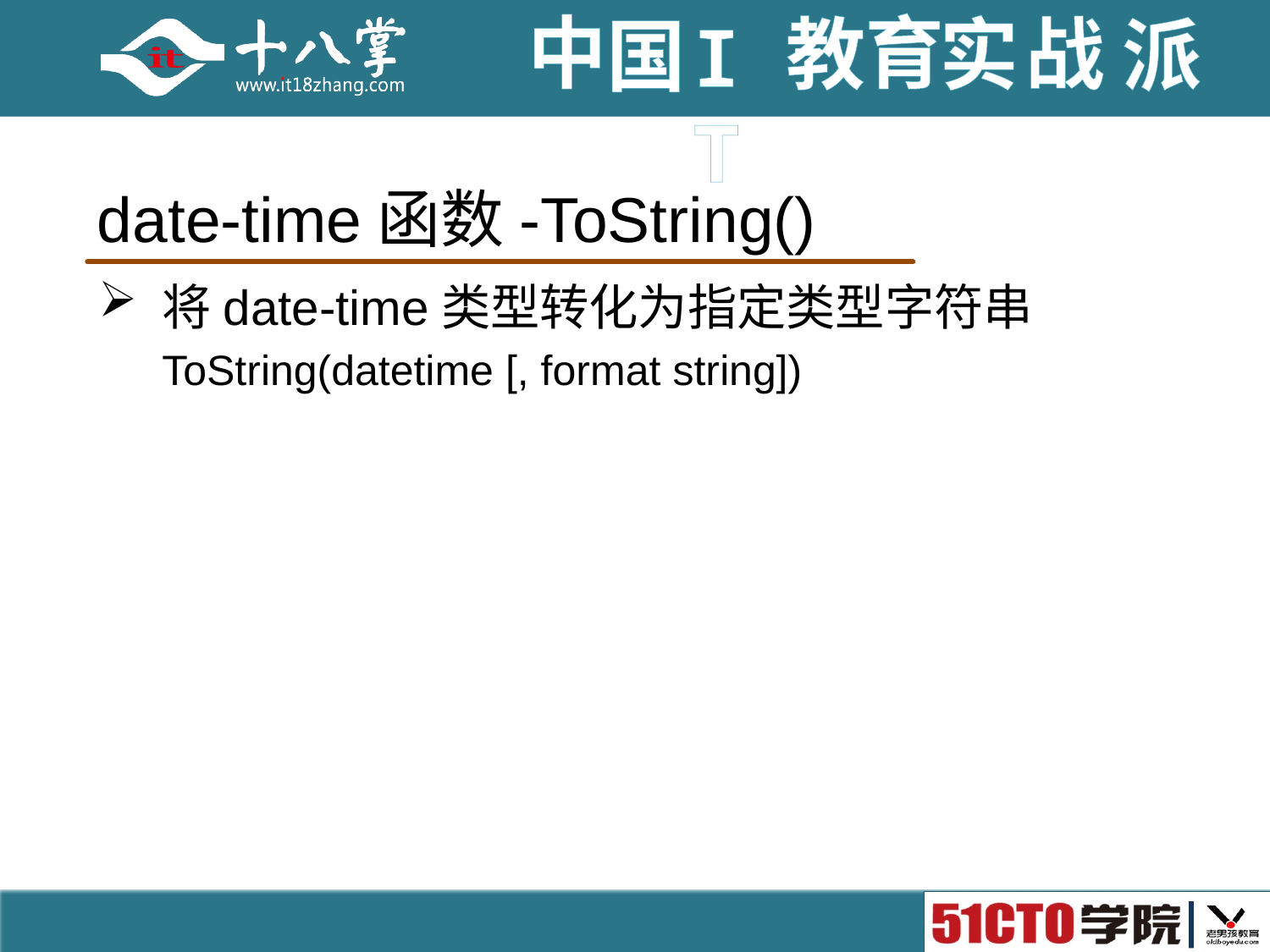

# date-time函数-ToString()
将date-time类型转化为指定类型字符串
ToString(datetime [, format string])